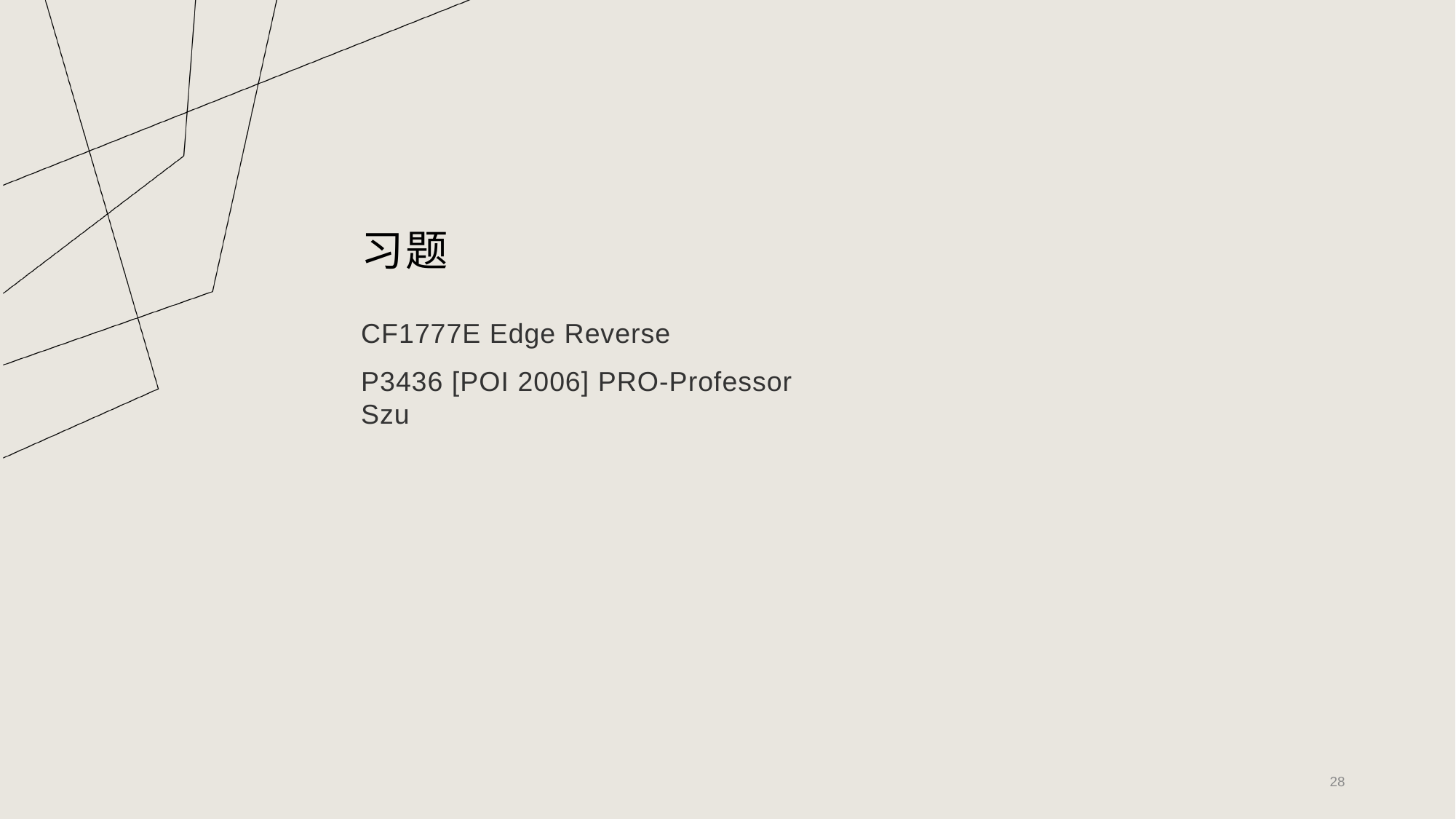

# 习题
CF1777E Edge Reverse
P3436 [POI 2006] PRO-Professor Szu
28